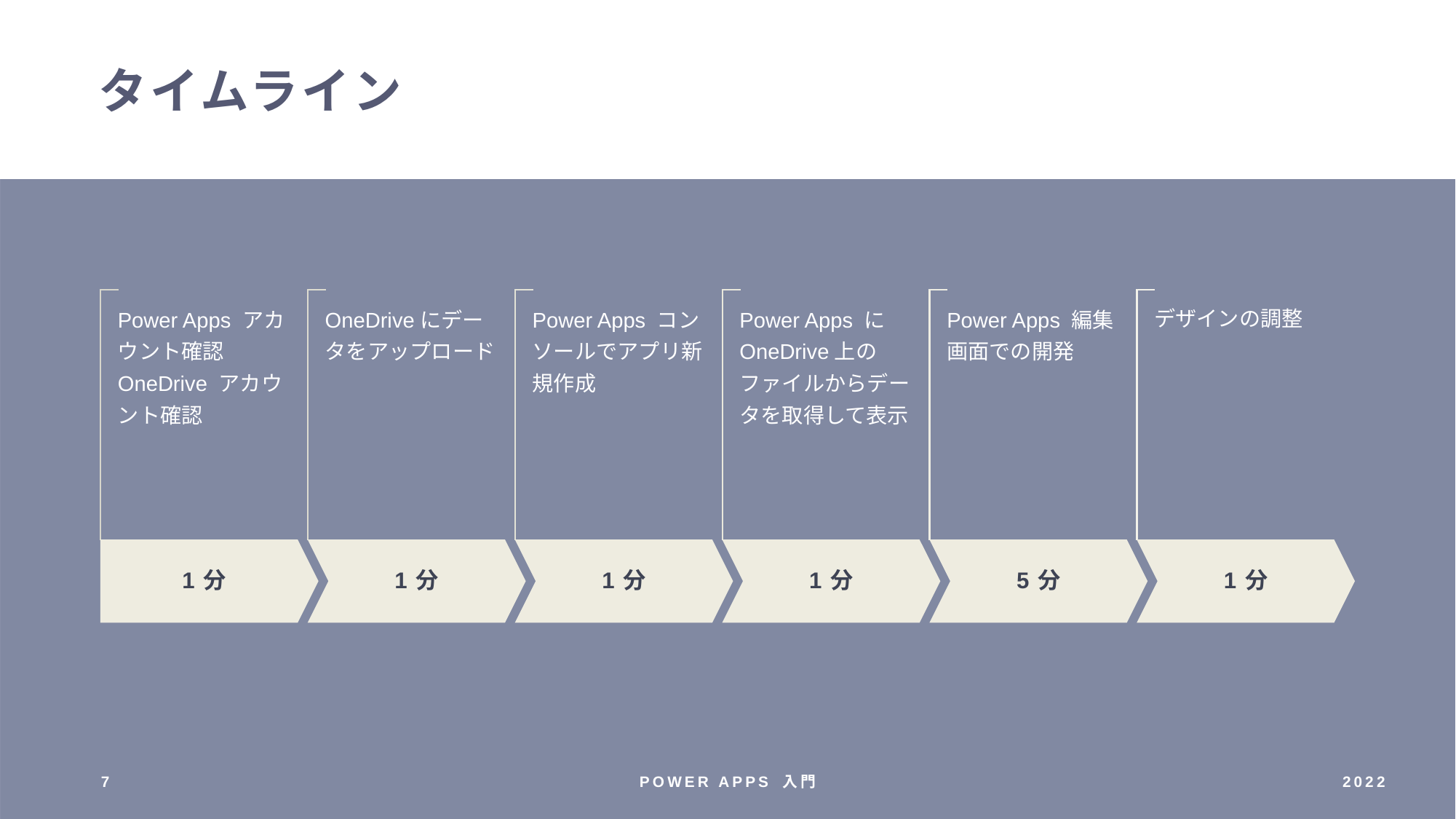

# タイムライン
1分
Power Apps アカウント確認
OneDrive アカウント確認
1分
OneDriveにデータをアップロード
1分
Power Apps コンソールでアプリ新規作成
1分
Power Apps に OneDrive上のファイルからデータを取得して表示
5分
Power Apps 編集画面での開発
1分
デザインの調整
7
power apps 入門
2022